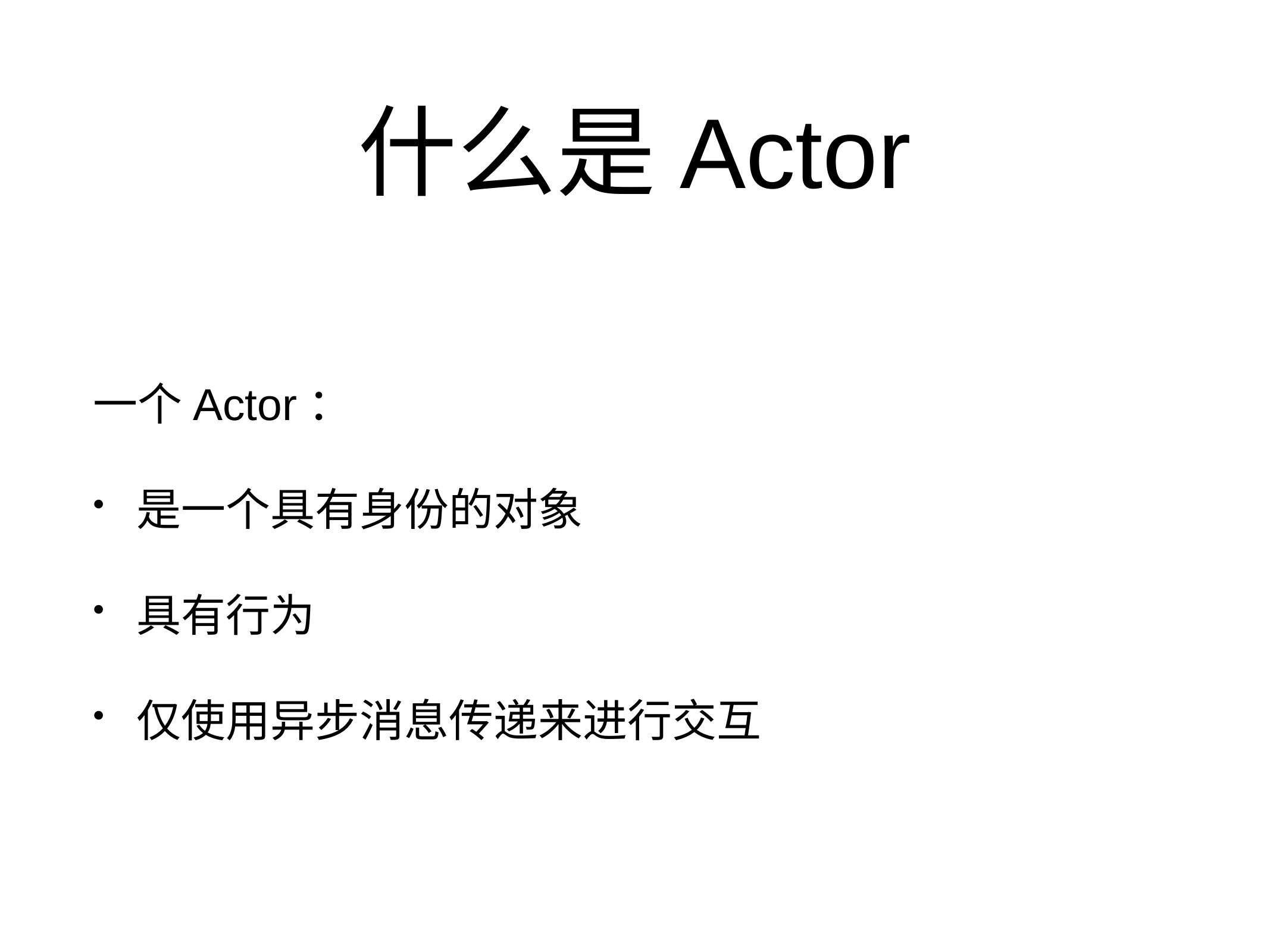

# 什么是Actor
一个Actor：
是一个具有身份的对象
具有行为
仅使用异步消息传递来进行交互